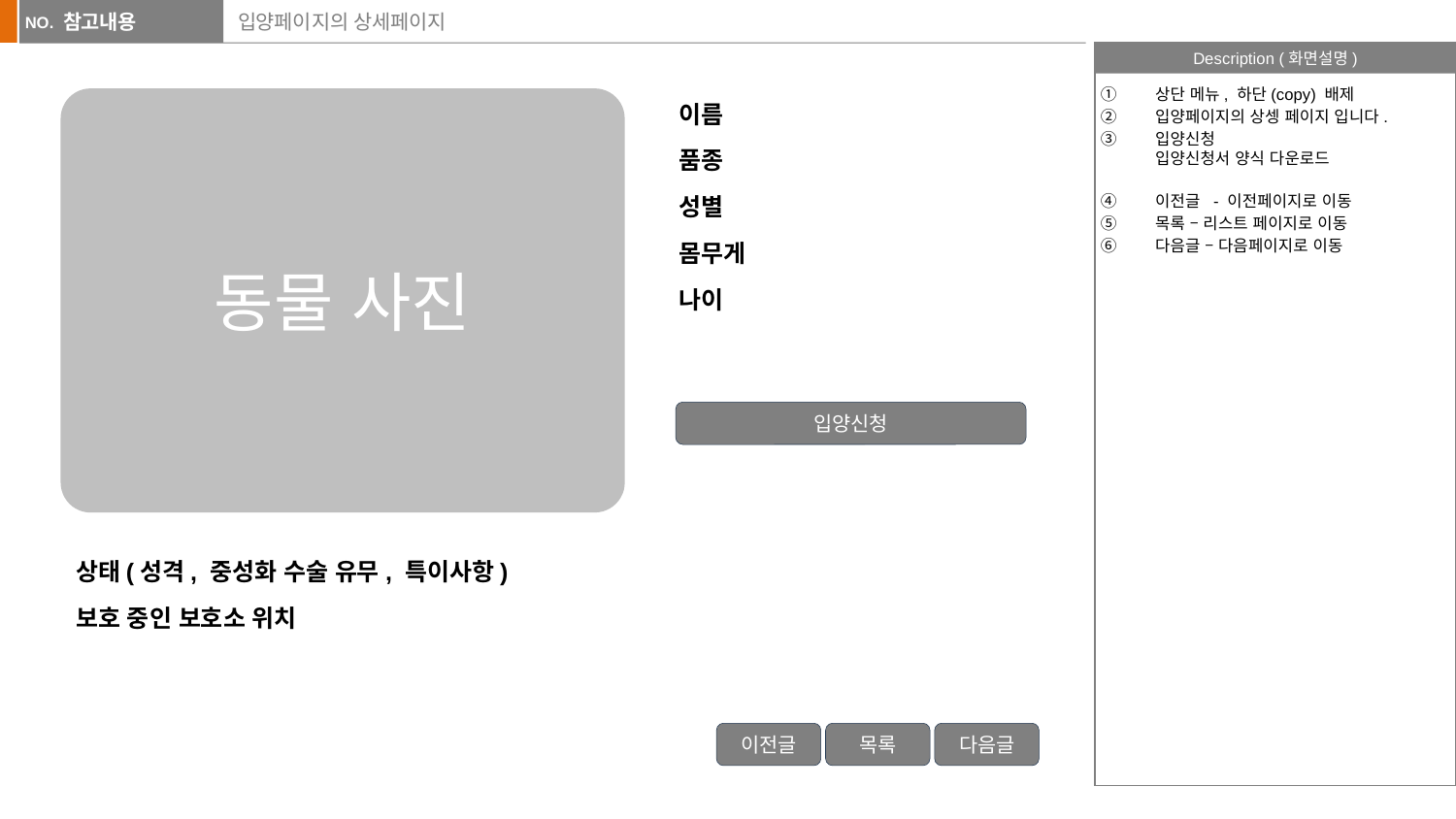

참고내용
# 입양페이지의 상세페이지
상단 메뉴, 하단(copy) 배제
입양페이지의 상셍 페이지 입니다.
입양신청
입양신청서 양식 다운로드
이전글  - 이전페이지로 이동
목록 – 리스트 페이지로 이동
다음글 – 다음페이지로 이동

동물 사진
이름
품종
성별
몸무게
나이
입양신청
상태(성격, 중성화 수술 유무, 특이사항)
보호 중인 보호소 위치
다음글
이전글
목록